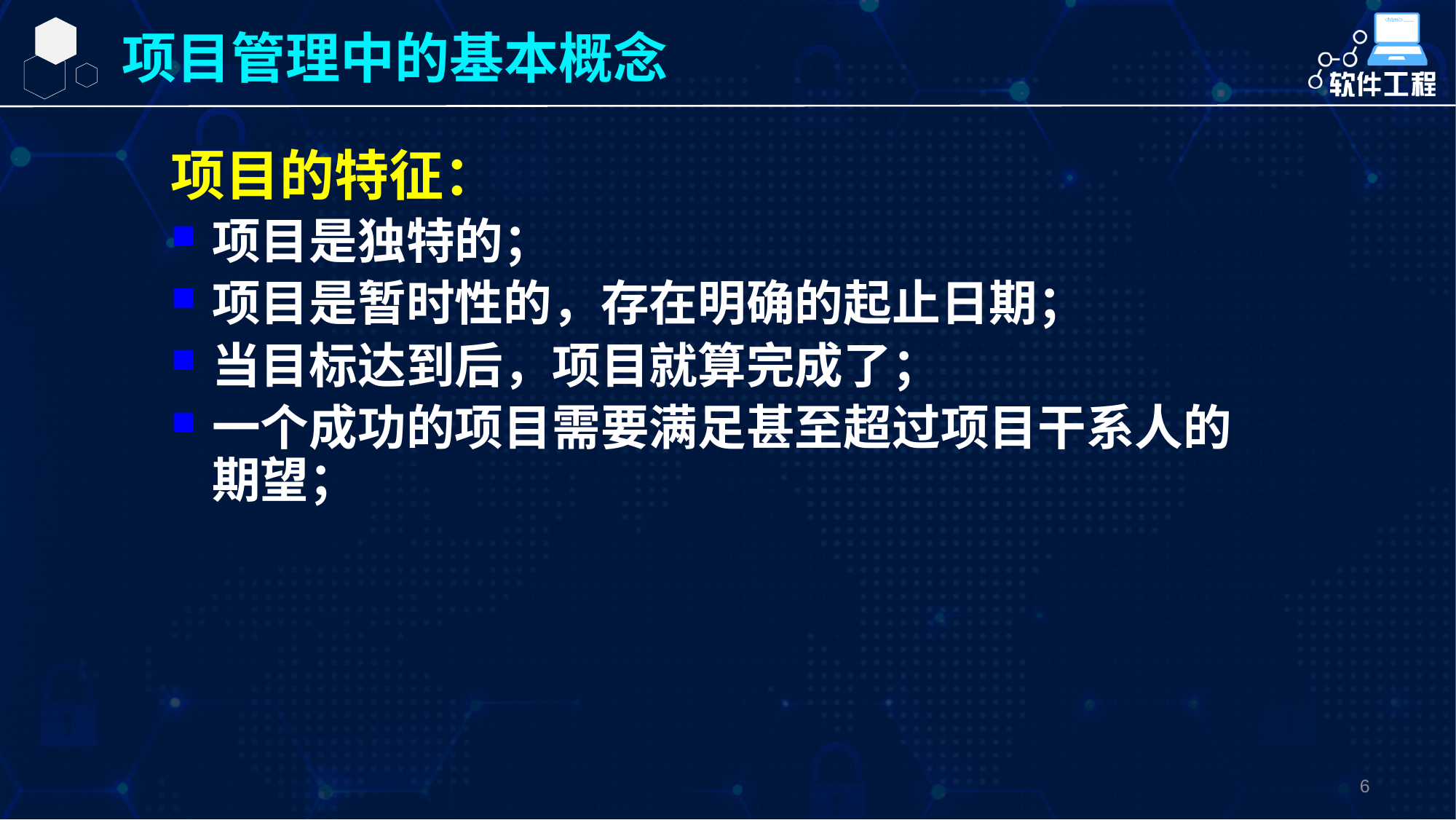

6
项目管理中的基本概念
项目的特征：
项目是独特的；
项目是暂时性的，存在明确的起止日期；
当目标达到后，项目就算完成了；
一个成功的项目需要满足甚至超过项目干系人的期望；